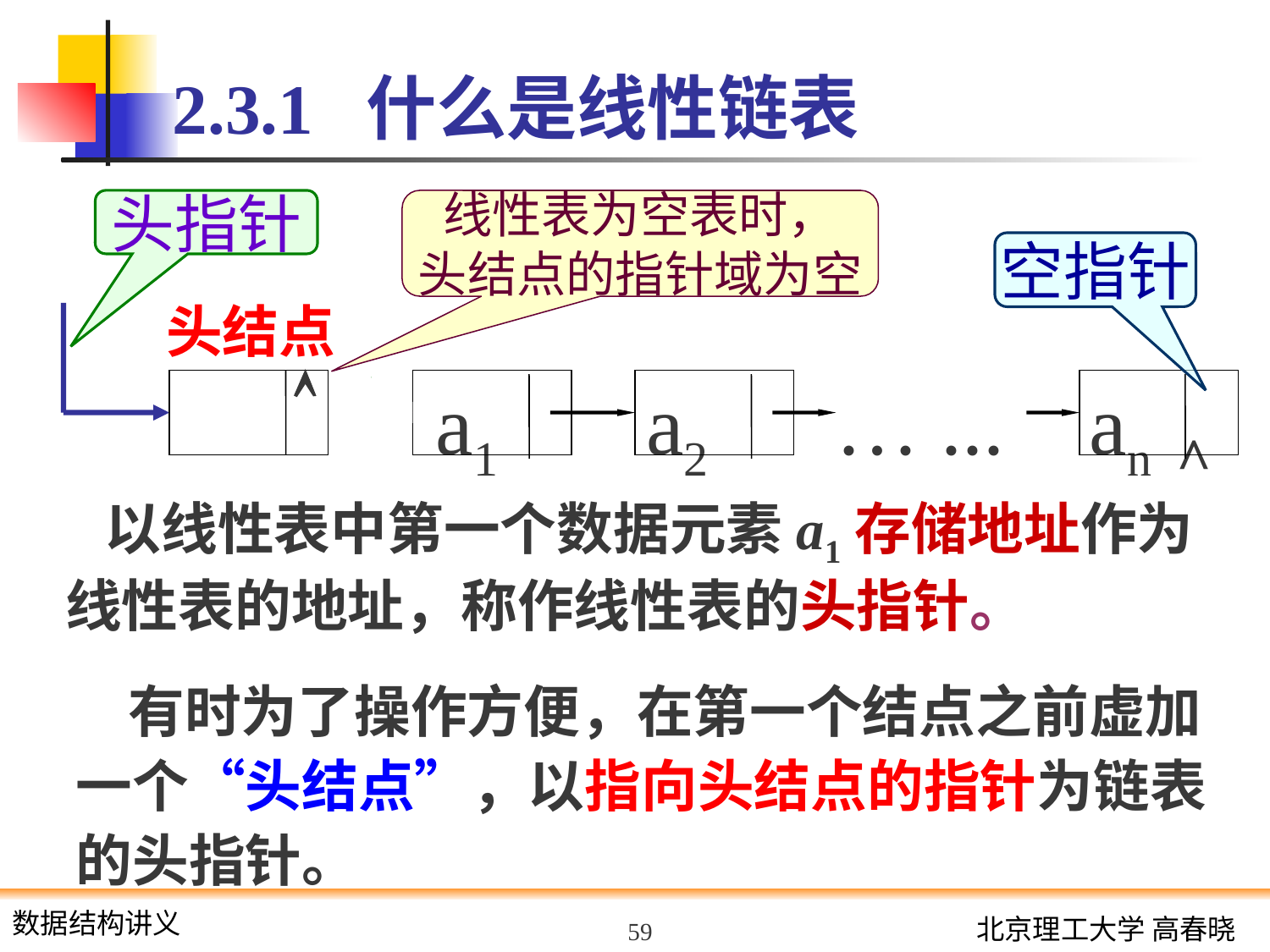

# 2.3.1  什么是线性链表
头指针
线性表为空表时，
头结点的指针域为空

头指针
空指针
头结点

   a1       a2      … ...    an  ^

∧

  以线性表中第一个数据元素a1存储地址作为线性表的地址，称作线性表的头指针。
   有时为了操作方便，在第一个结点之前虚加一个“头结点”，以指向头结点的指针为链表的头指针。
59